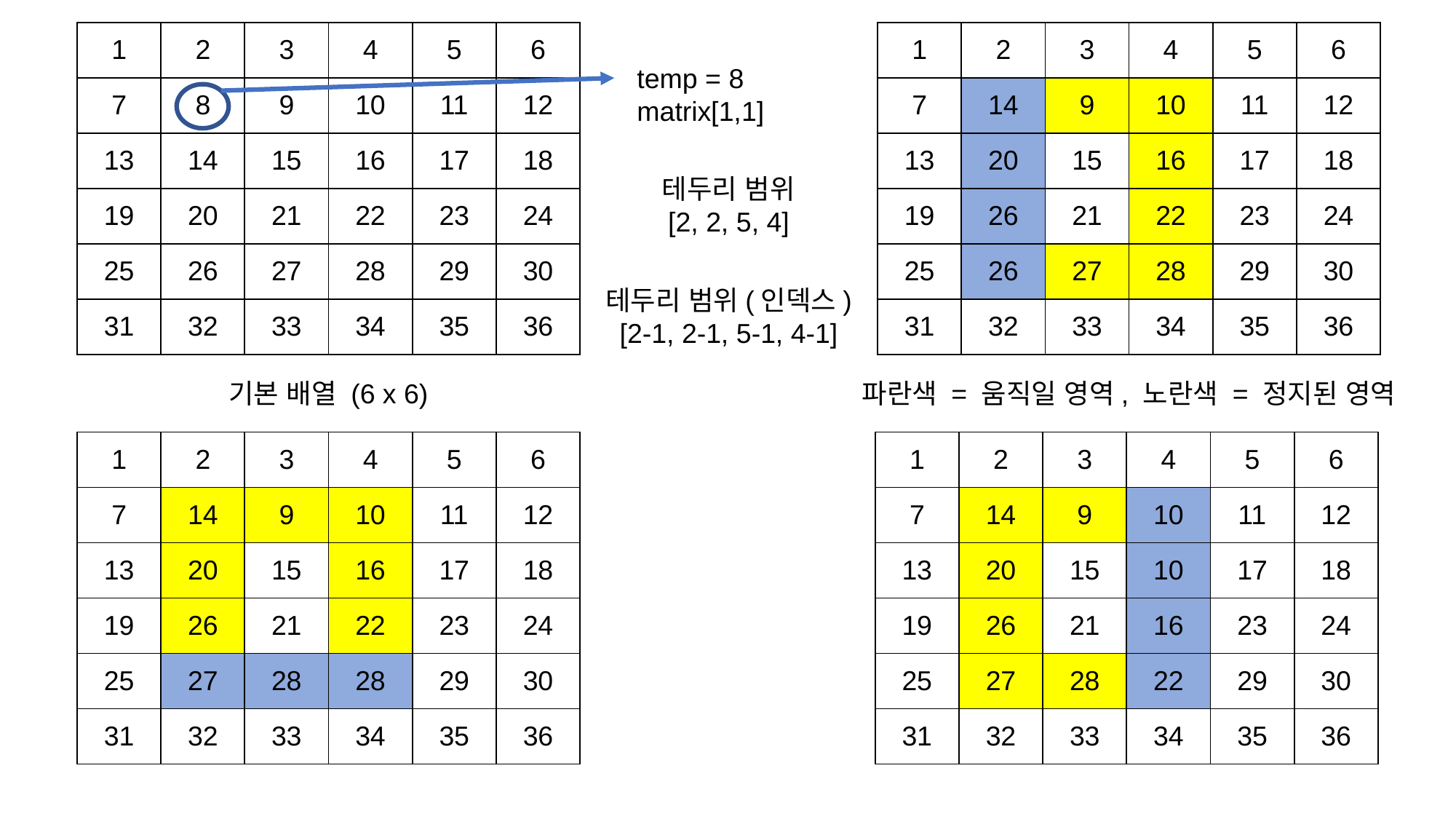

| 1 | 2 | 3 | 4 | 5 | 6 |
| --- | --- | --- | --- | --- | --- |
| 7 | 8 | 9 | 10 | 11 | 12 |
| 13 | 14 | 15 | 16 | 17 | 18 |
| 19 | 20 | 21 | 22 | 23 | 24 |
| 25 | 26 | 27 | 28 | 29 | 30 |
| 31 | 32 | 33 | 34 | 35 | 36 |
| 1 | 2 | 3 | 4 | 5 | 6 |
| --- | --- | --- | --- | --- | --- |
| 7 | 14 | 9 | 10 | 11 | 12 |
| 13 | 20 | 15 | 16 | 17 | 18 |
| 19 | 26 | 21 | 22 | 23 | 24 |
| 25 | 26 | 27 | 28 | 29 | 30 |
| 31 | 32 | 33 | 34 | 35 | 36 |
temp = 8
matrix[1,1]

테두리 범위
[2, 2, 5, 4]
테두리 범위(인덱스)
[2-1, 2-1, 5-1, 4-1]
기본 배열 (6 x 6)
파란색 = 움직일 영역, 노란색 = 정지된 영역
| 1 | 2 | 3 | 4 | 5 | 6 |
| --- | --- | --- | --- | --- | --- |
| 7 | 14 | 9 | 10 | 11 | 12 |
| 13 | 20 | 15 | 16 | 17 | 18 |
| 19 | 26 | 21 | 22 | 23 | 24 |
| 25 | 27 | 28 | 28 | 29 | 30 |
| 31 | 32 | 33 | 34 | 35 | 36 |
| 1 | 2 | 3 | 4 | 5 | 6 |
| --- | --- | --- | --- | --- | --- |
| 7 | 14 | 9 | 10 | 11 | 12 |
| 13 | 20 | 15 | 10 | 17 | 18 |
| 19 | 26 | 21 | 16 | 23 | 24 |
| 25 | 27 | 28 | 22 | 29 | 30 |
| 31 | 32 | 33 | 34 | 35 | 36 |